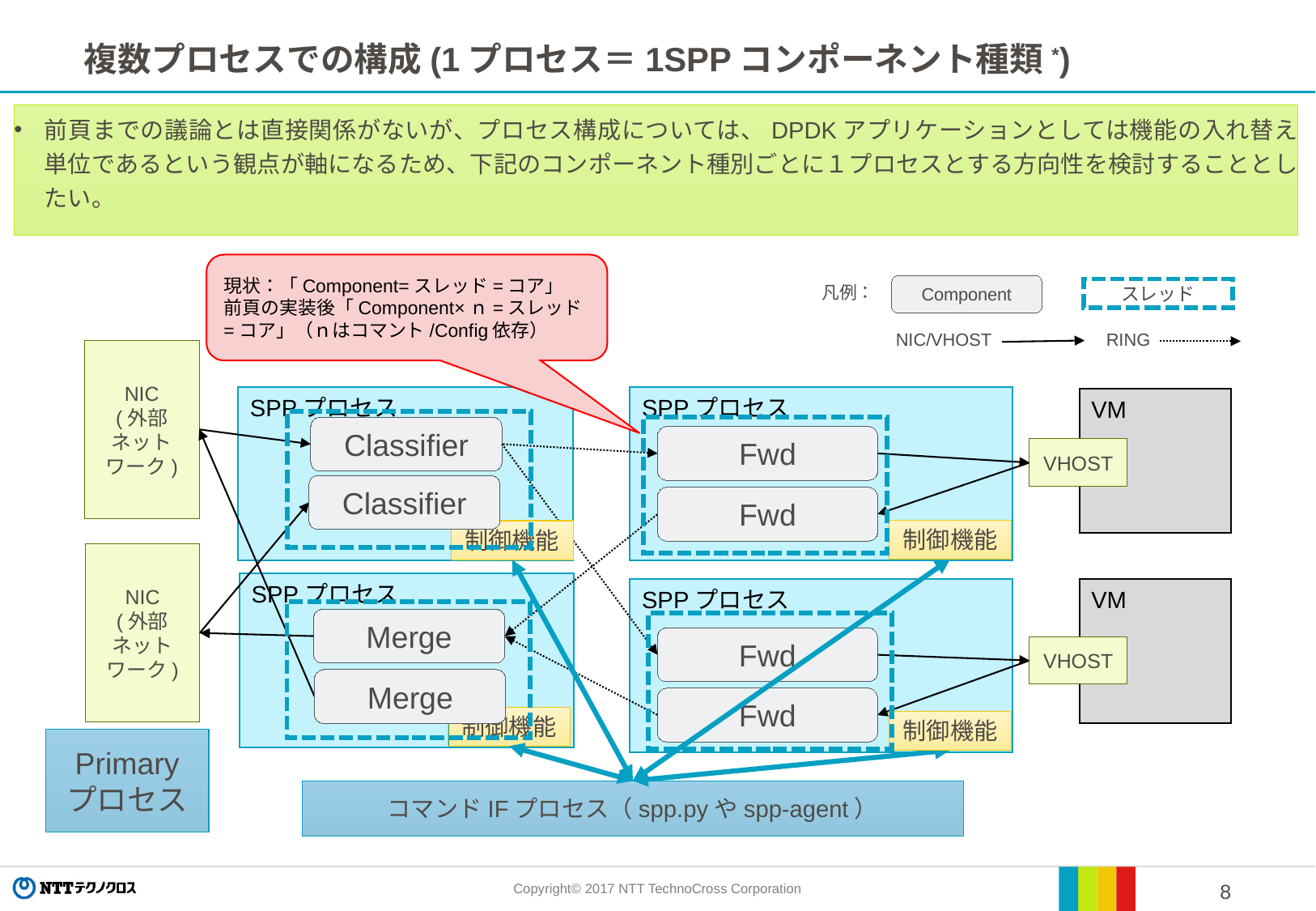

# 複数プロセスでの構成(1プロセス＝1SPPコンポーネント種類*)
前頁までの議論とは直接関係がないが、プロセス構成については、DPDKアプリケーションとしては機能の入れ替え単位であるという観点が軸になるため、下記のコンポーネント種別ごとに１プロセスとする方向性を検討することとしたい。
現状：「Component=スレッド=コア」
前頁の実装後「Component×ｎ=スレッド=コア」（ｎはコマント/Config依存）
Component
凡例：
スレッド
NIC/VHOST
RING
NIC
(外部ネットワーク)
SPPプロセス
SPPプロセス
VM

Classifier

Fwd
VHOST
Classifier
Fwd
制御機能
制御機能
NIC
(外部ネットワーク)
SPPプロセス
SPPプロセス
VM

Merge

Fwd
VHOST
Merge
Fwd
制御機能
制御機能
Primary
プロセス
コマンドIFプロセス（spp.pyやspp-agent）